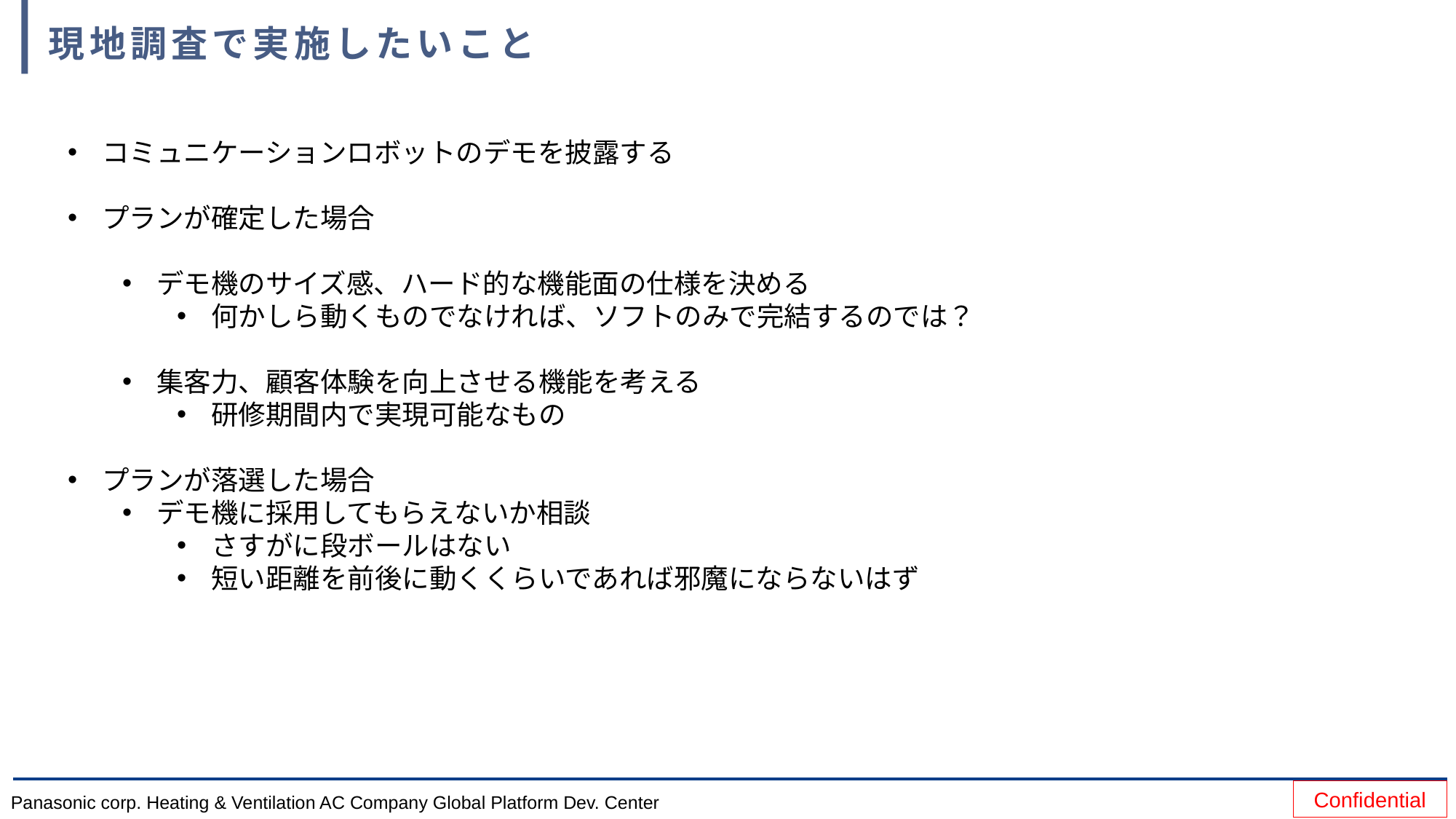

# 現地調査で実施したいこと
コミュニケーションロボットのデモを披露する

プランが確定した場合

デモ機のサイズ感、ハード的な機能面の仕様を決める
何かしら動くものでなければ、ソフトのみで完結するのでは？

集客力、顧客体験を向上させる機能を考える
研修期間内で実現可能なもの

プランが落選した場合
デモ機に採用してもらえないか相談
さすがに段ボールはない
短い距離を前後に動くくらいであれば邪魔にならないはず